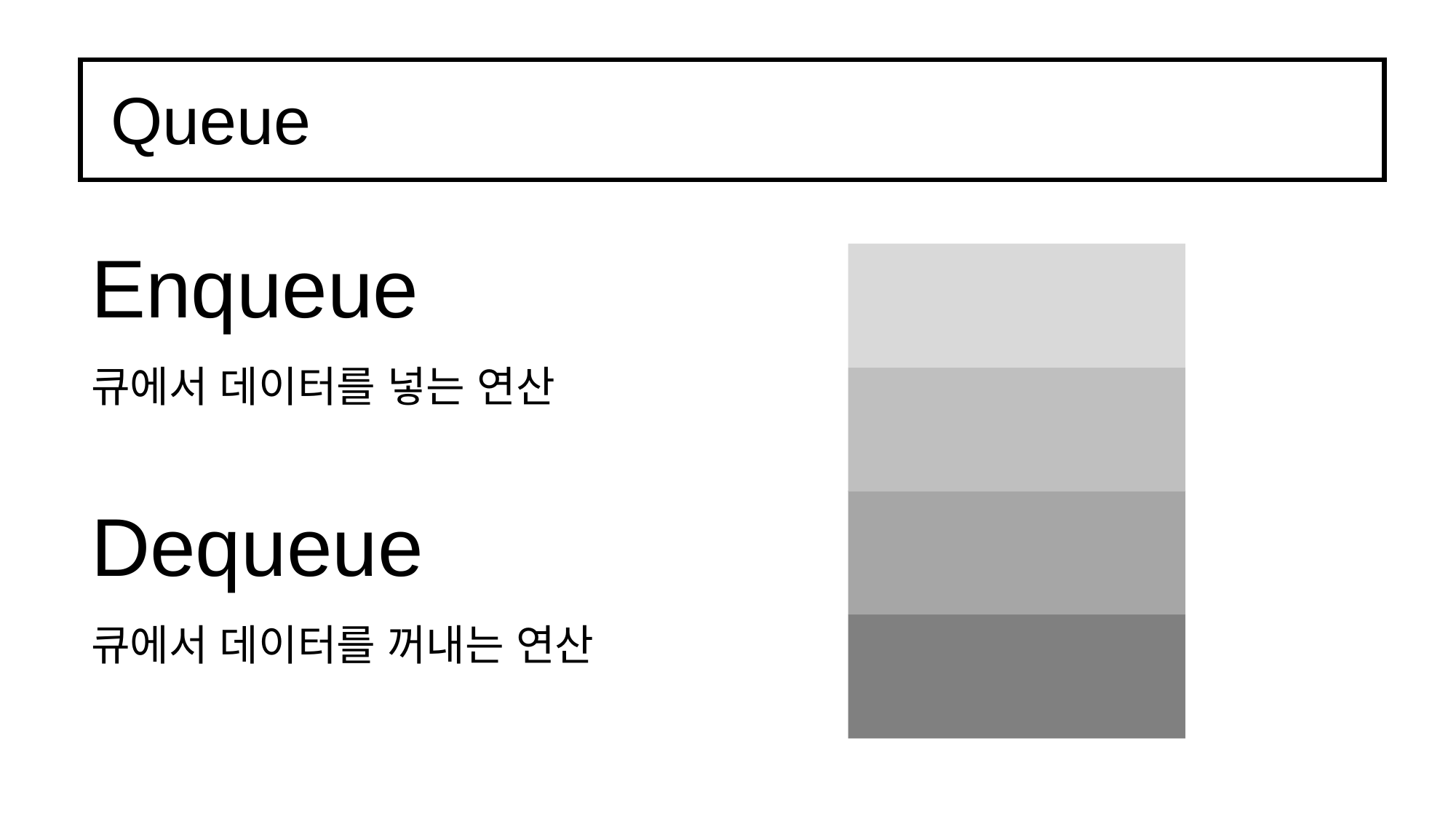

# Queue

Enqueue

큐에서 데이터를 넣는 연산

Dequeue

큐에서 데이터를 꺼내는 연산